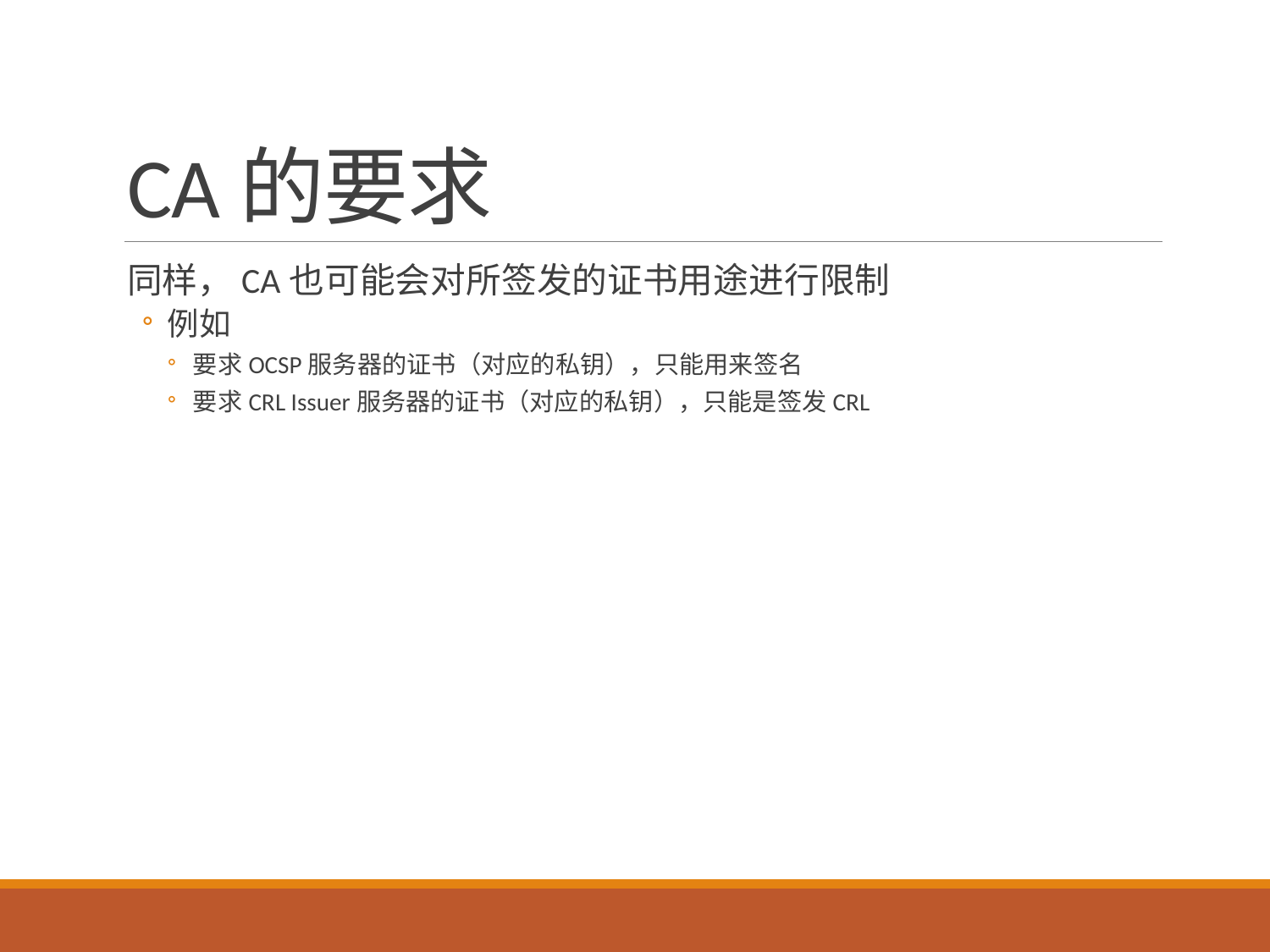

# CA的要求
同样，CA也可能会对所签发的证书用途进行限制
例如
要求OCSP服务器的证书（对应的私钥），只能用来签名
要求CRL Issuer服务器的证书（对应的私钥），只能是签发CRL
41